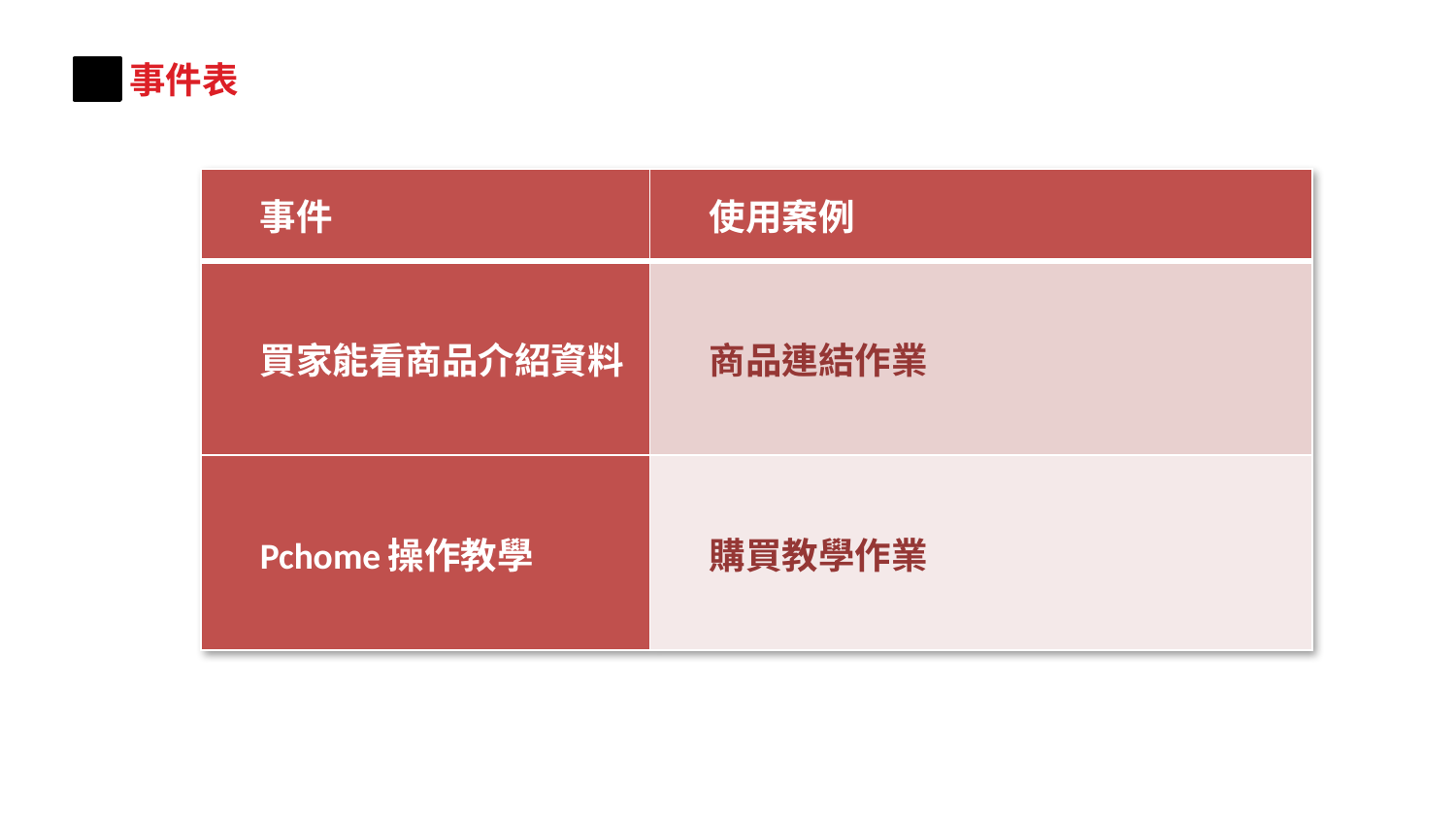

事件表

| 事件 | 使用案例 |
| --- | --- |
| 買家能看商品介紹資料 | 商品連結作業 |
| Pchome操作教學 | 購買教學作業 |